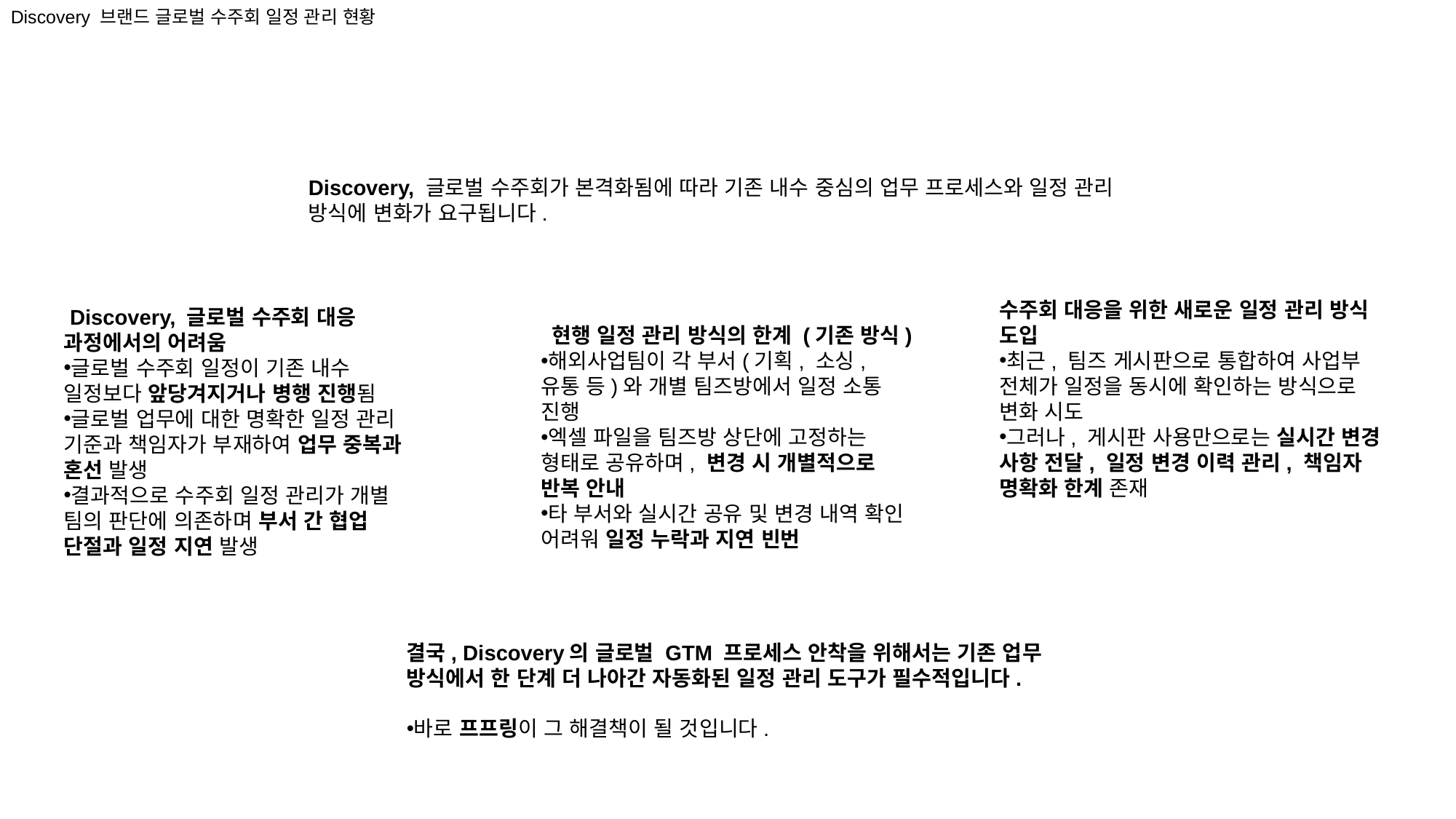

Discovery 브랜드 글로벌 수주회 일정 관리 현황
Discovery, 글로벌 수주회가 본격화됨에 따라 기존 내수 중심의 업무 프로세스와 일정 관리 방식에 변화가 요구됩니다.
수주회 대응을 위한 새로운 일정 관리 방식 도입
최근, 팀즈 게시판으로 통합하여 사업부 전체가 일정을 동시에 확인하는 방식으로 변화 시도
그러나, 게시판 사용만으로는 실시간 변경 사항 전달, 일정 변경 이력 관리, 책임자 명확화 한계 존재
 Discovery, 글로벌 수주회 대응 과정에서의 어려움
글로벌 수주회 일정이 기존 내수 일정보다 앞당겨지거나 병행 진행됨
글로벌 업무에 대한 명확한 일정 관리 기준과 책임자가 부재하여 업무 중복과 혼선 발생
결과적으로 수주회 일정 관리가 개별 팀의 판단에 의존하며 부서 간 협업 단절과 일정 지연 발생
 현행 일정 관리 방식의 한계 (기존 방식)
해외사업팀이 각 부서(기획, 소싱, 유통 등)와 개별 팀즈방에서 일정 소통 진행
엑셀 파일을 팀즈방 상단에 고정하는 형태로 공유하며, 변경 시 개별적으로 반복 안내
타 부서와 실시간 공유 및 변경 내역 확인 어려워 일정 누락과 지연 빈번

결국, Discovery의 글로벌 GTM 프로세스 안착을 위해서는 기존 업무 방식에서 한 단계 더 나아간 자동화된 일정 관리 도구가 필수적입니다.

바로 프프링이 그 해결책이 될 것입니다.